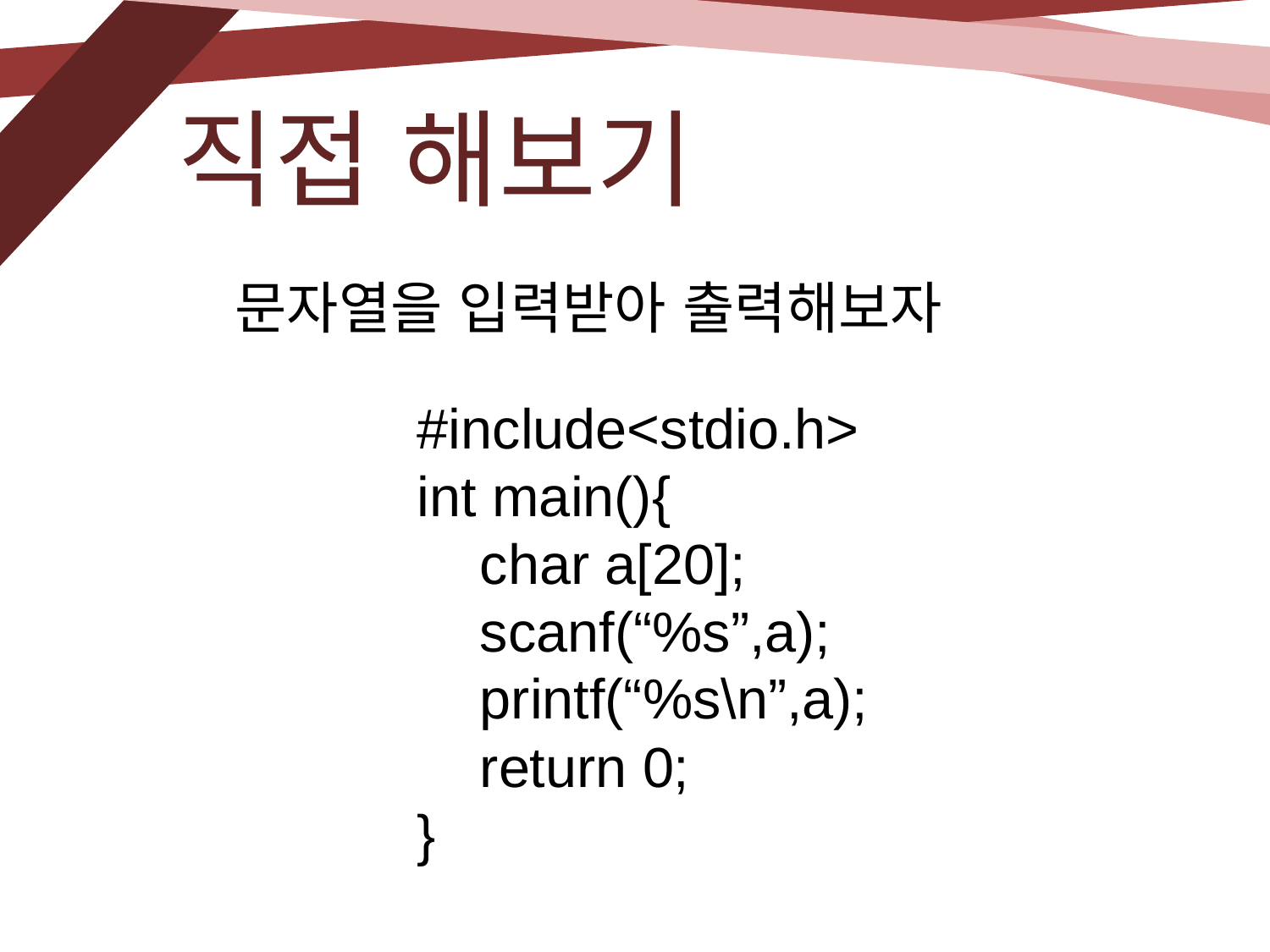

직접 해보기
문자열을 입력받아 출력해보자
#include<stdio.h>
int main(){
    char a[20];
    scanf(“%s”,a);
    printf(“%s\n”,a);
    return 0;
}